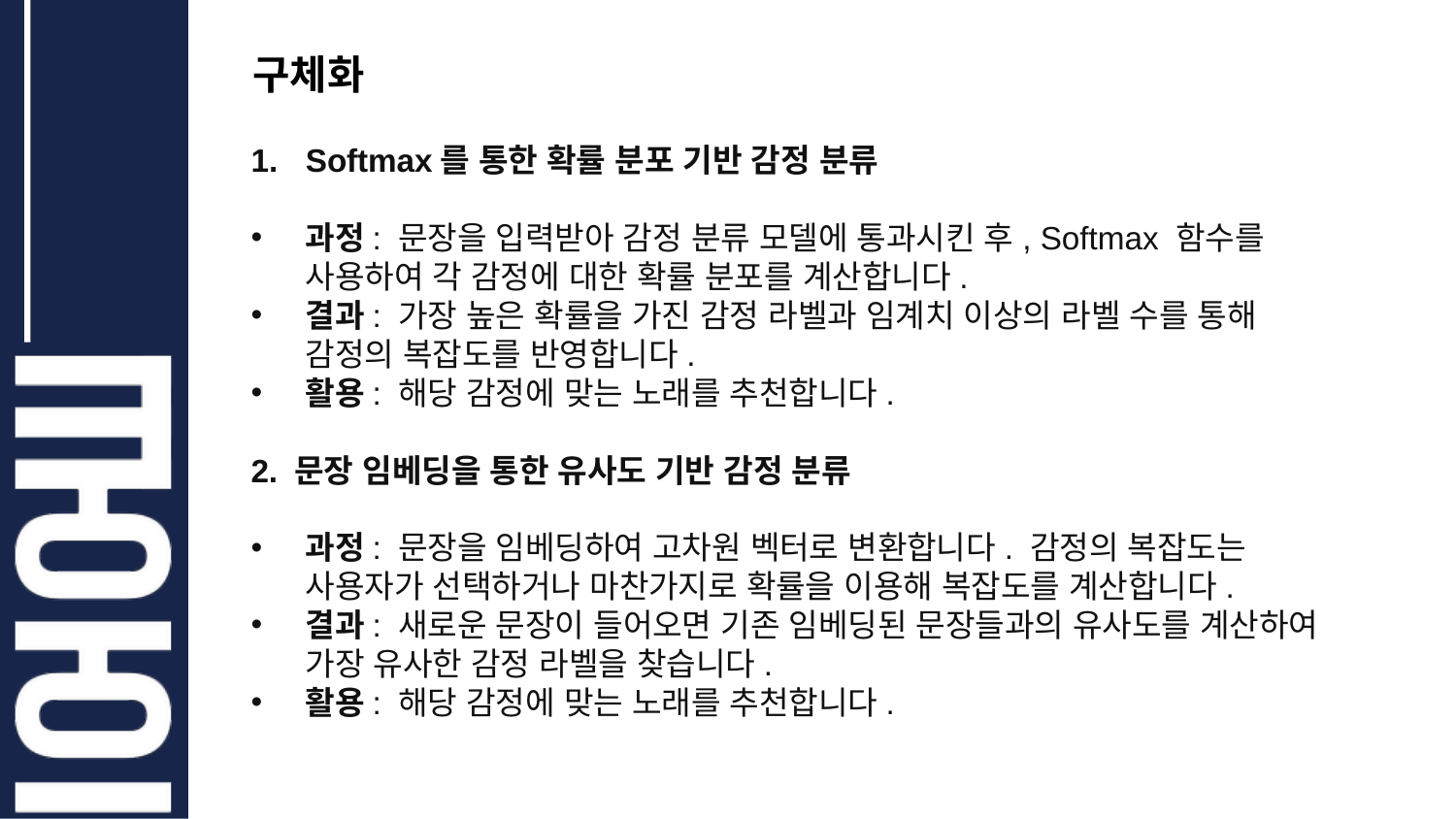

# 구체화
Softmax를 통한 확률 분포 기반 감정 분류

과정: 문장을 입력받아 감정 분류 모델에 통과시킨 후, Softmax 함수를 사용하여 각 감정에 대한 확률 분포를 계산합니다.
결과: 가장 높은 확률을 가진 감정 라벨과 임계치 이상의 라벨 수를 통해 감정의 복잡도를 반영합니다.
활용: 해당 감정에 맞는 노래를 추천합니다.

2. 문장 임베딩을 통한 유사도 기반 감정 분류

과정: 문장을 임베딩하여 고차원 벡터로 변환합니다. 감정의 복잡도는 사용자가 선택하거나 마찬가지로 확률을 이용해 복잡도를 계산합니다.
결과: 새로운 문장이 들어오면 기존 임베딩된 문장들과의 유사도를 계산하여 가장 유사한 감정 라벨을 찾습니다.
활용: 해당 감정에 맞는 노래를 추천합니다.